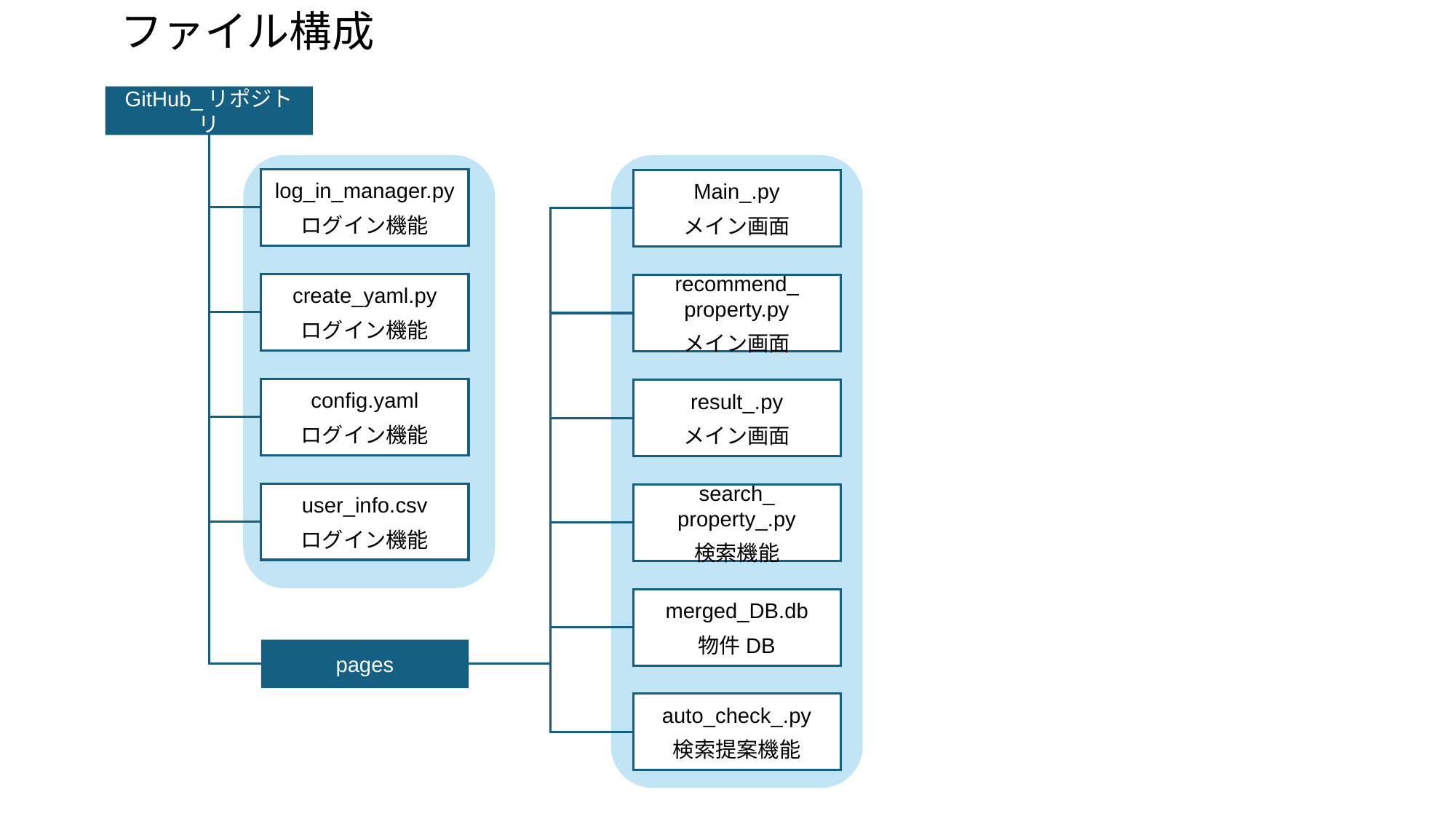

# ファイル構成
GitHub_リポジトリ

log_in_manager.py
ログイン機能
Main_.py
メイン画面
create_yaml.py
ログイン機能
recommend_
property.py
メイン画面
config.yaml
ログイン機能
result_.py
メイン画面
user_info.csv
ログイン機能
search_
property_.py
検索機能
merged_DB.db
物件DB
pages
auto_check_.py
検索提案機能